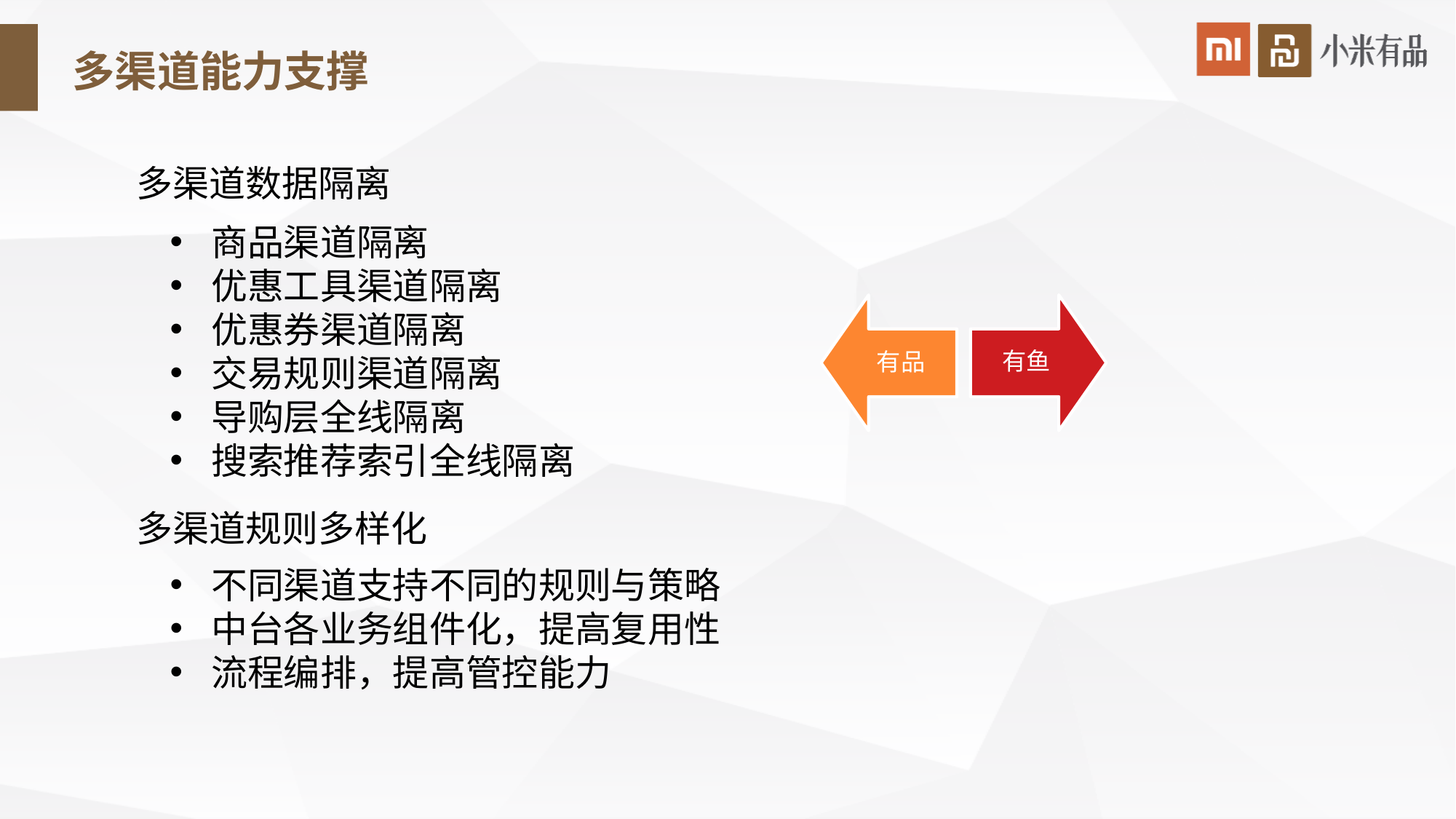

多渠道能力支撑
多渠道数据隔离
有品
有鱼
商品渠道隔离
优惠工具渠道隔离
优惠券渠道隔离
交易规则渠道隔离
导购层全线隔离
搜索推荐索引全线隔离
多渠道规则多样化
不同渠道支持不同的规则与策略
中台各业务组件化，提高复用性
流程编排，提高管控能力